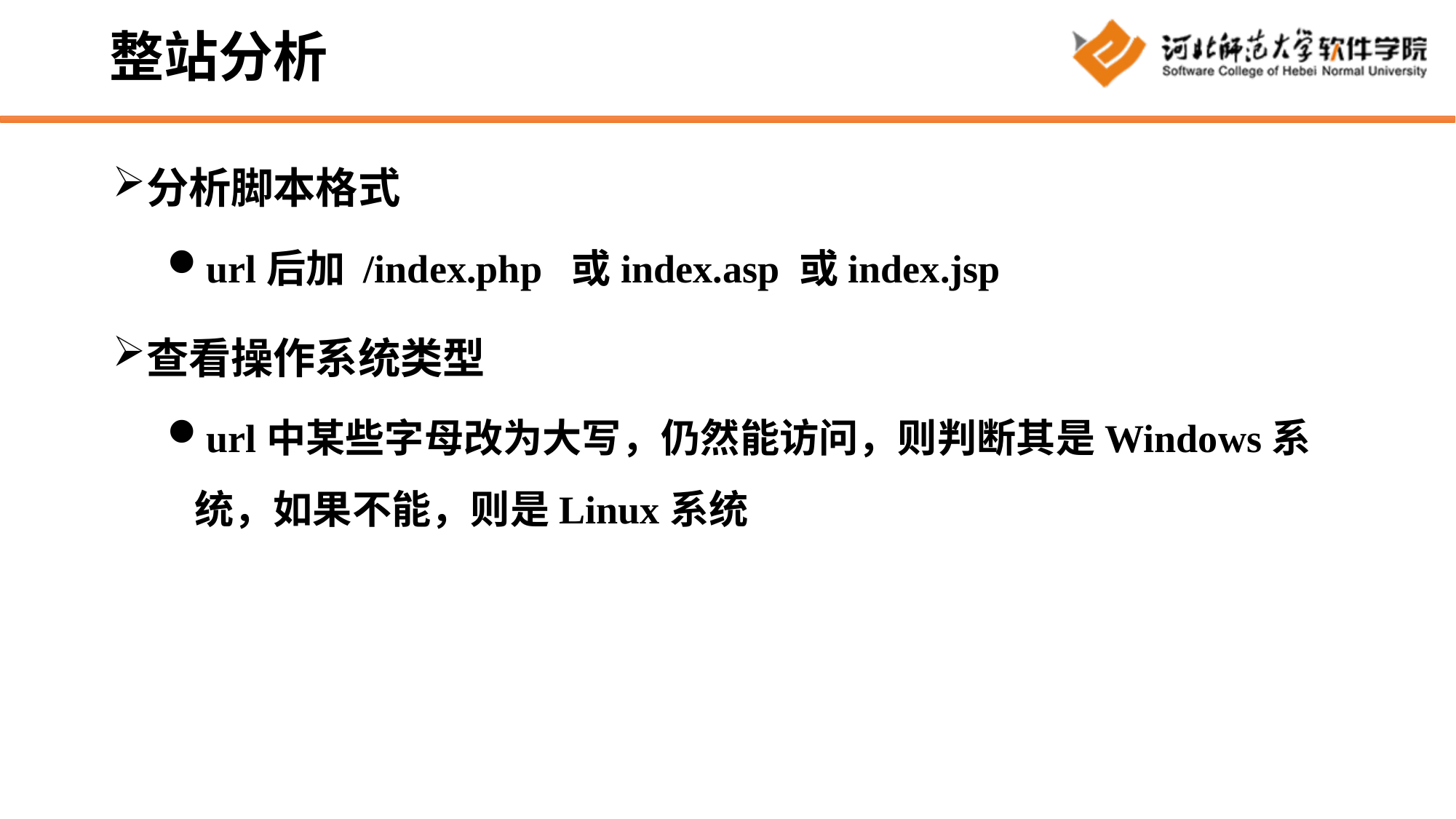

# 整站分析
分析脚本格式
url后加 /index.php  或index.asp 或index.jsp
查看操作系统类型
url中某些字母改为大写，仍然能访问，则判断其是Windows系统，如果不能，则是Linux系统